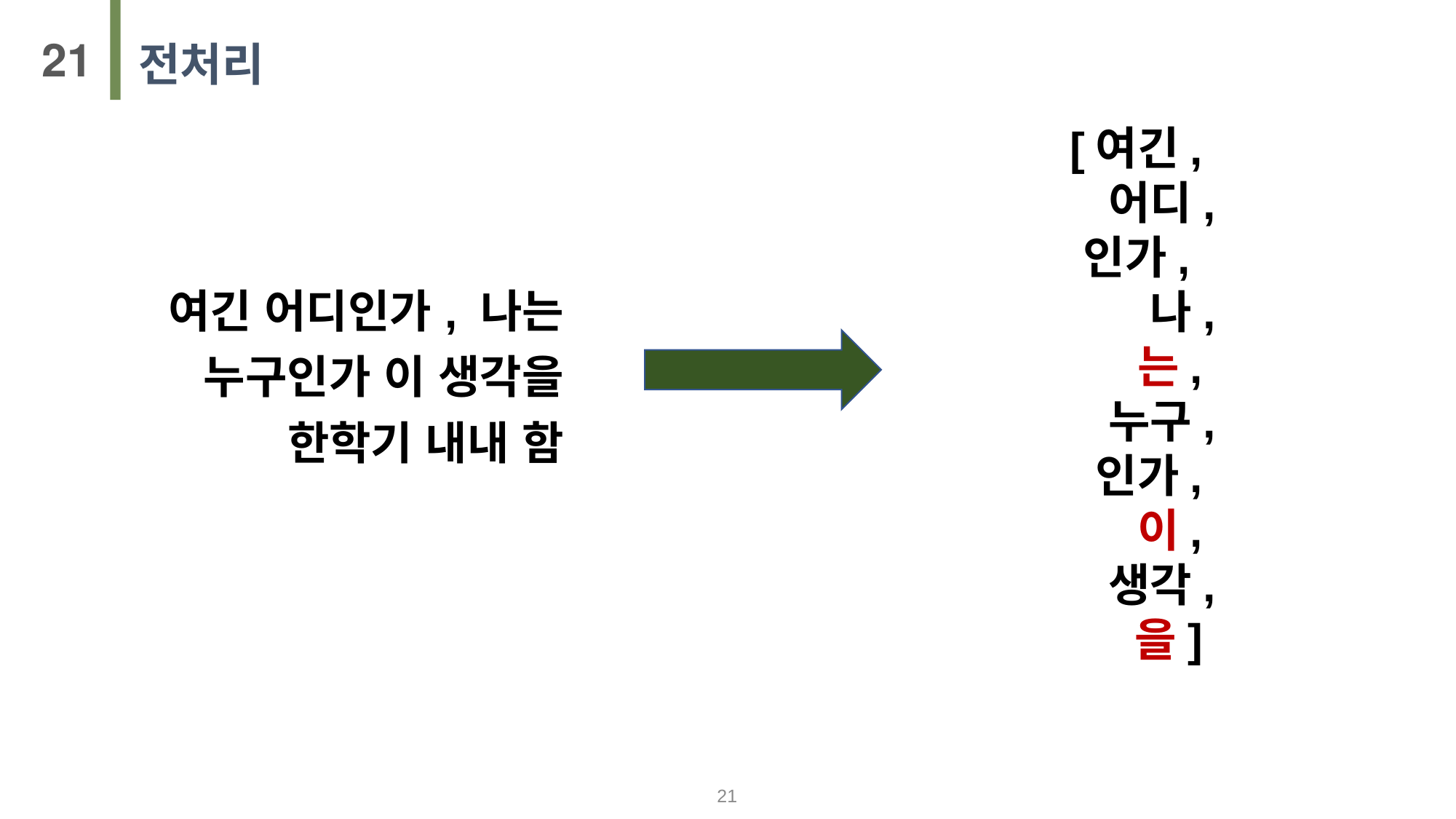

21
전처리

[여긴,
어디,
 인가,
나,
 는,
누구,
 인가,
이,
생각,
 을]
| 여긴 어디인가, 나는 누구인가 이 생각을 한학기 내내 함 |  |  |
| --- | --- | --- |

21